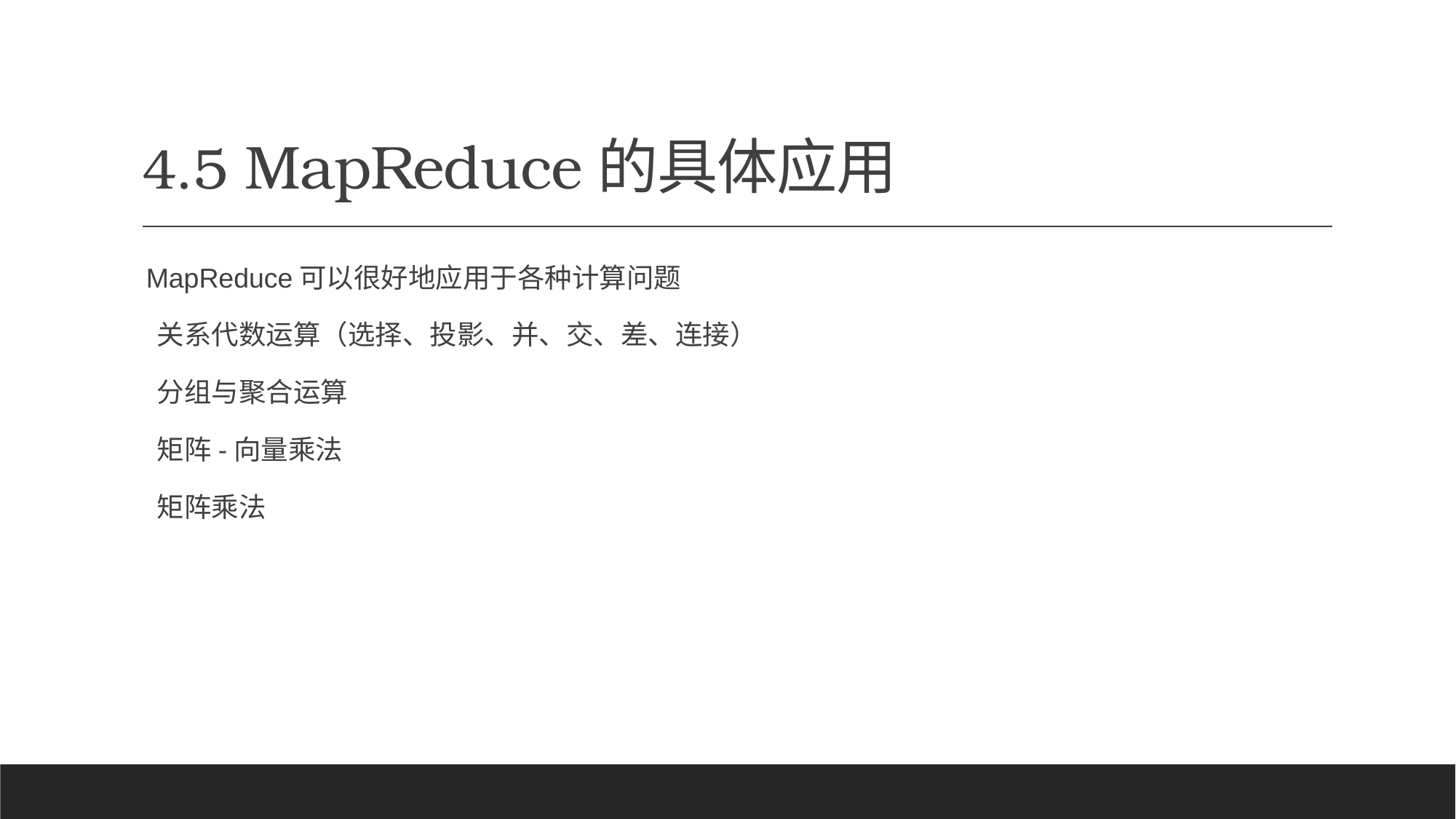

# 4.5 MapReduce的具体应用
MapReduce可以很好地应用于各种计算问题
关系代数运算（选择、投影、并、交、差、连接）
分组与聚合运算
矩阵-向量乘法
矩阵乘法